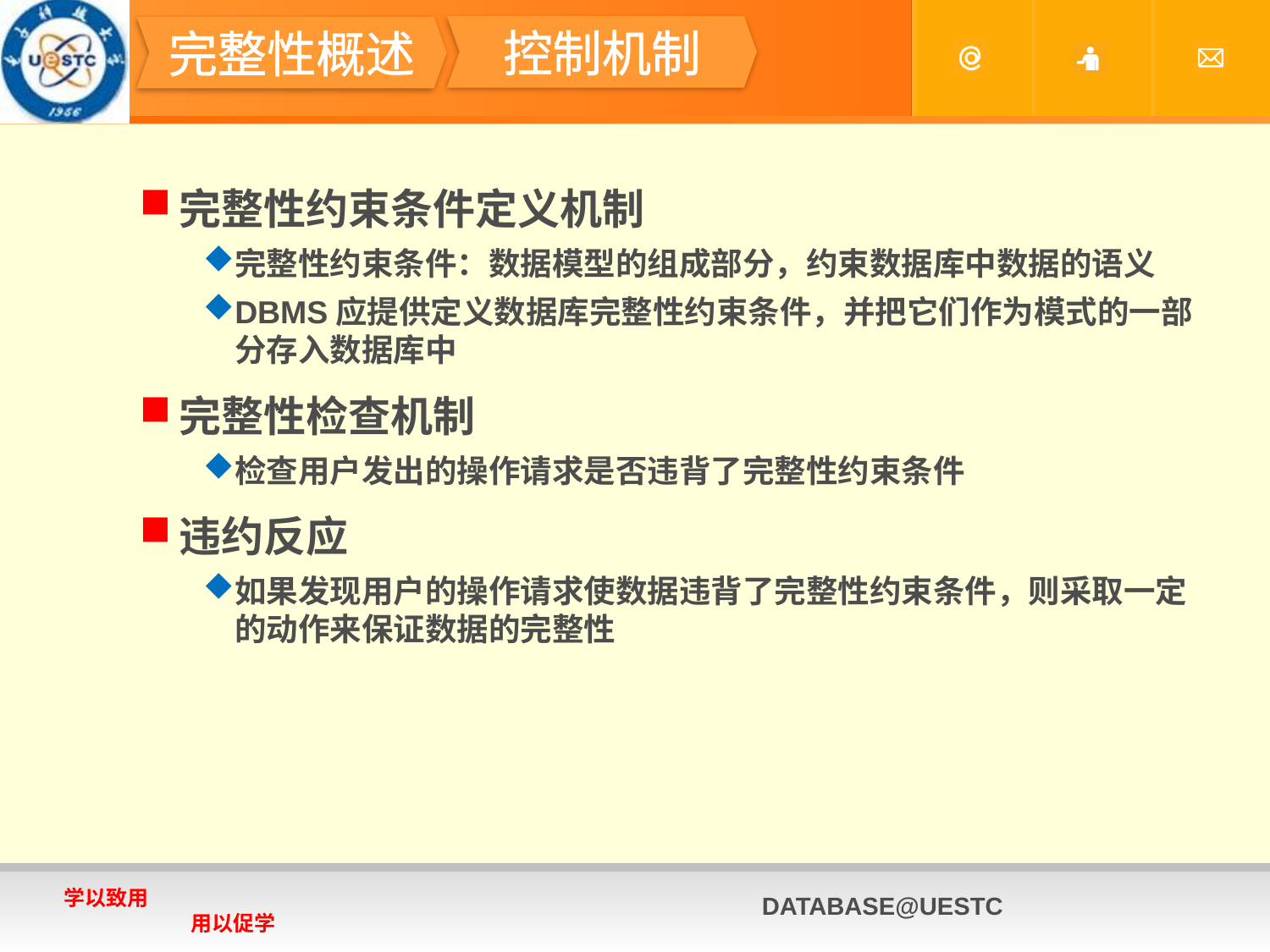

#
控制机制
完整性概述
完整性约束条件定义机制
完整性约束条件：数据模型的组成部分，约束数据库中数据的语义
DBMS应提供定义数据库完整性约束条件，并把它们作为模式的一部分存入数据库中
完整性检查机制
检查用户发出的操作请求是否违背了完整性约束条件
违约反应
如果发现用户的操作请求使数据违背了完整性约束条件，则采取一定的动作来保证数据的完整性